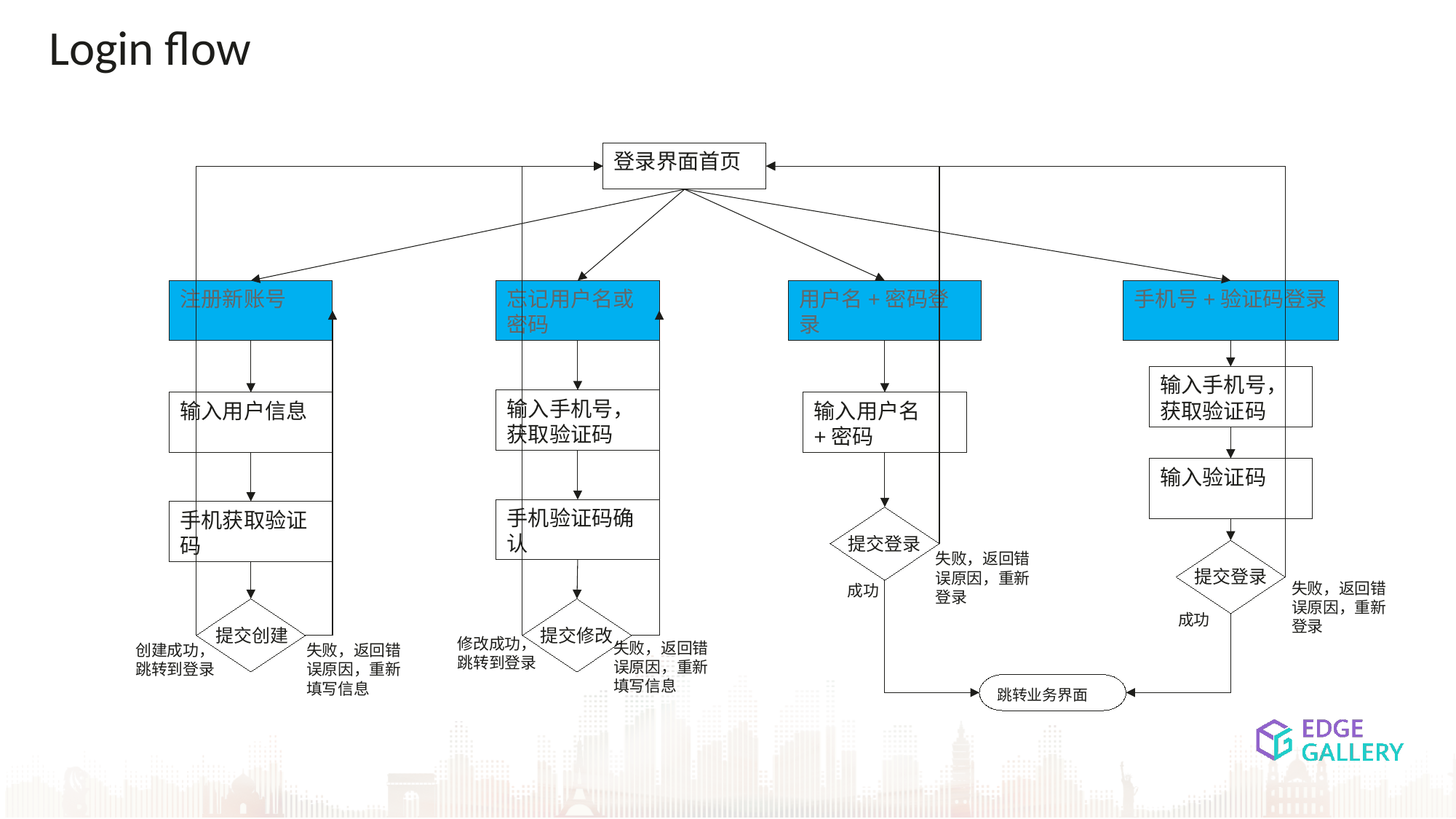

# Login flow
登录界面首页
注册新账号
忘记用户名或密码
用户名+密码登录
手机号+验证码登录
输入手机号，获取验证码
输入手机号，获取验证码
输入用户名+密码
输入用户信息
输入验证码
手机验证码确认
手机获取验证码

提交登录

提交登录
失败，返回错误原因，重新登录
失败，返回错误原因，重新登录
成功

提交修改
成功
提交创建
修改成功，跳转到登录
失败，返回错误原因，重新填写信息
创建成功，跳转到登录
失败，返回错误原因，重新填写信息
跳转业务界面